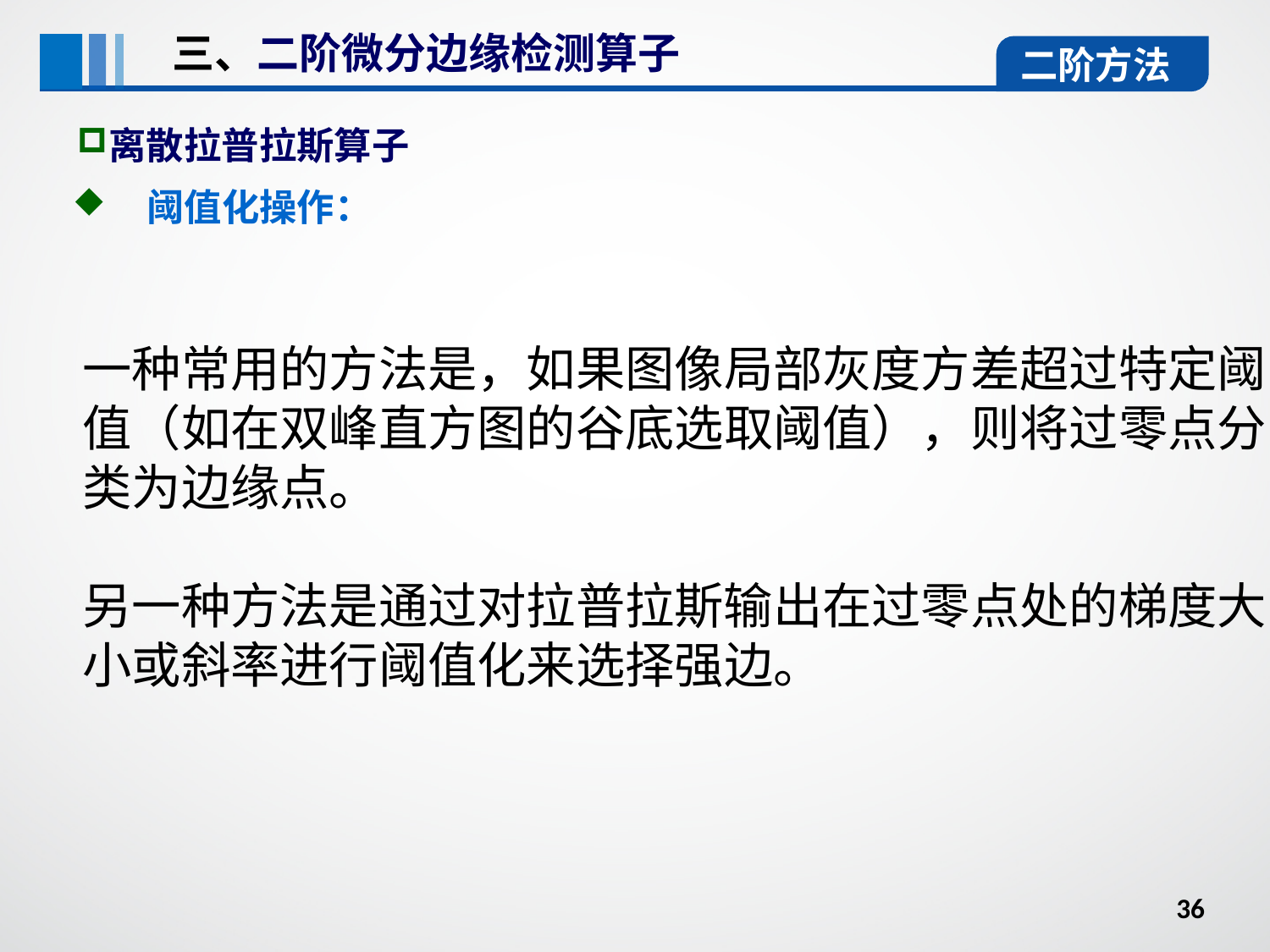

三、二阶微分边缘检测算子
二阶方法
离散拉普拉斯算子
阈值化操作：

一种常用的方法是，如果图像局部灰度方差超过特定阈值（如在双峰直方图的谷底选取阈值），则将过零点分类为边缘点。

另一种方法是通过对拉普拉斯输出在过零点处的梯度大小或斜率进行阈值化来选择强边。

36